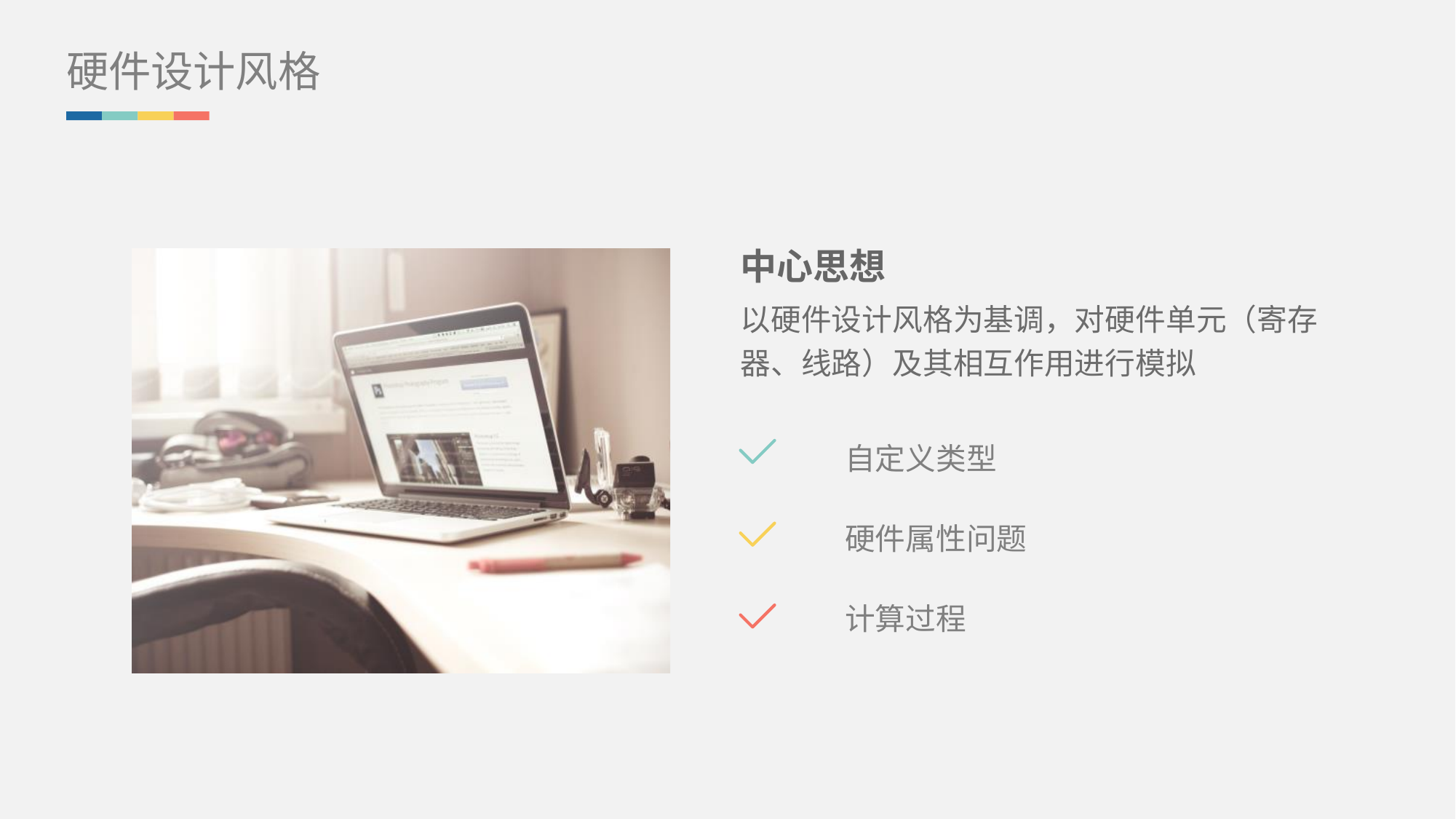

硬件设计风格

中心思想
以硬件设计风格为基调，对硬件单元（寄存器、线路）及其相互作用进行模拟

自定义类型
硬件属性问题
计算过程